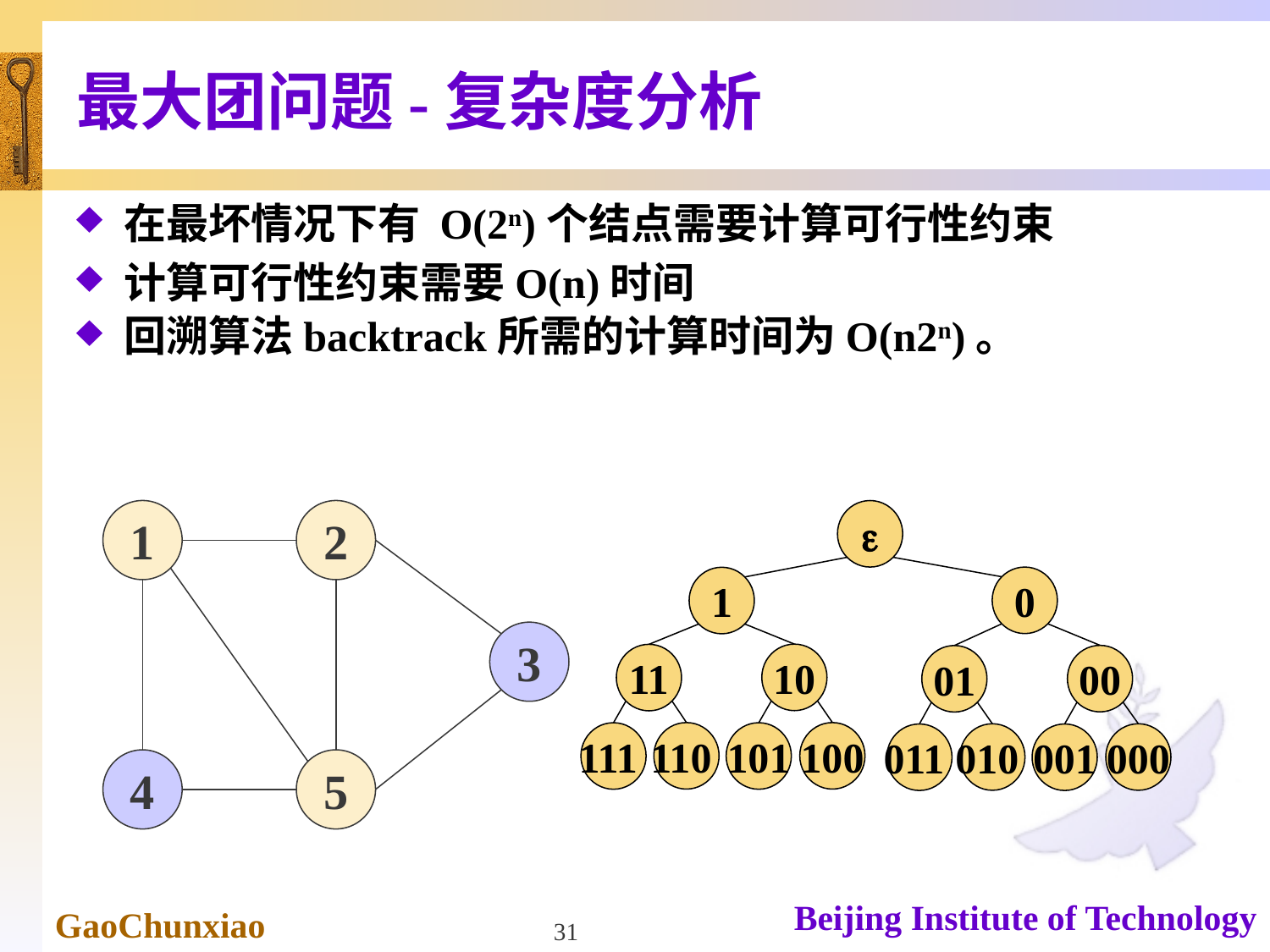

# 最大团问题-复杂度分析
在最坏情况下有 O(2n)个结点需要计算可行性约束
计算可行性约束需要O(n)时间
回溯算法backtrack所需的计算时间为O(n2n)。

1
2
3
4
5
ε
0
1
10
11
00
01
110
100
111
101
010
000
011
001
31